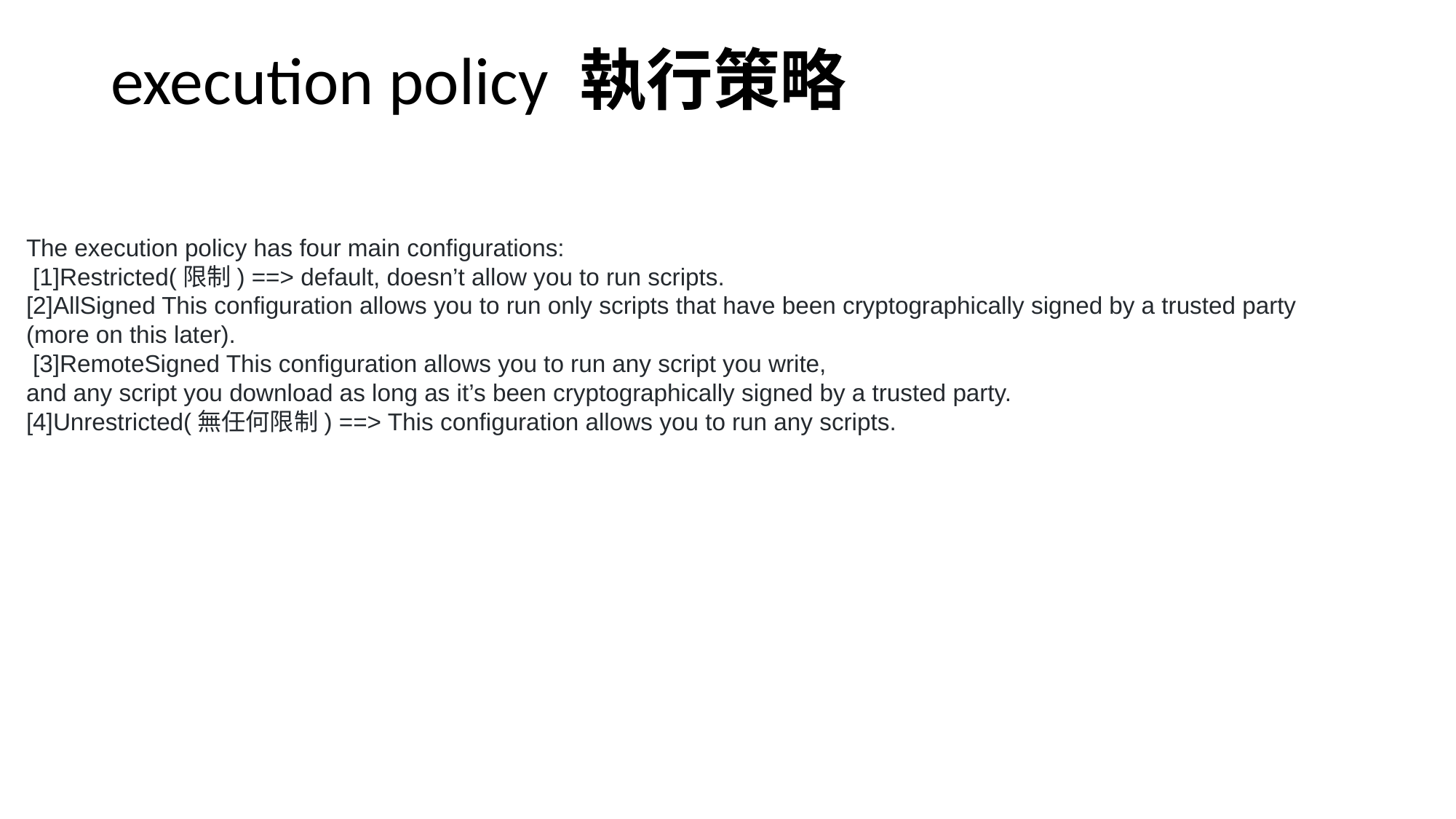

# execution policy 執行策略
The execution policy has four main configurations:
 [1]Restricted(限制) ==> default, doesn’t allow you to run scripts.
[2]AllSigned This configuration allows you to run only scripts that have been cryptographically signed by a trusted party (more on this later).
 [3]RemoteSigned This configuration allows you to run any script you write,
and any script you download as long as it’s been cryptographically signed by a trusted party.
[4]Unrestricted(無任何限制) ==> This configuration allows you to run any scripts.